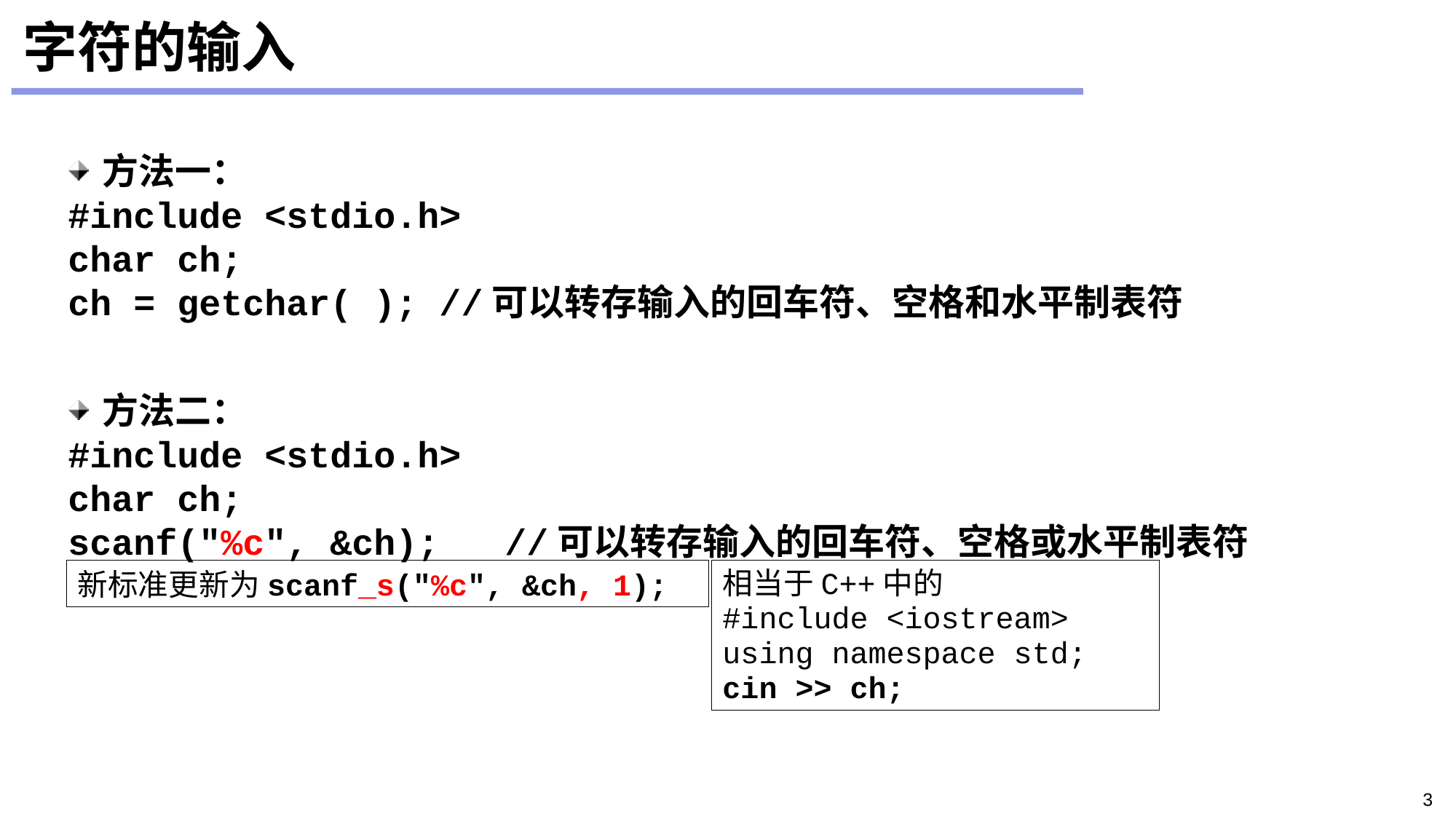

# 字符的输入

方法一：
#include <stdio.h>
char ch;
ch = getchar( ); //可以转存输入的回车符、空格和水平制表符

方法二：
#include <stdio.h>
char ch;
scanf("%c", &ch);	//可以转存输入的回车符、空格或水平制表符

新标准更新为scanf_s("%c", &ch, 1);
相当于C++中的
#include <iostream>
using namespace std;
cin >> ch;
3